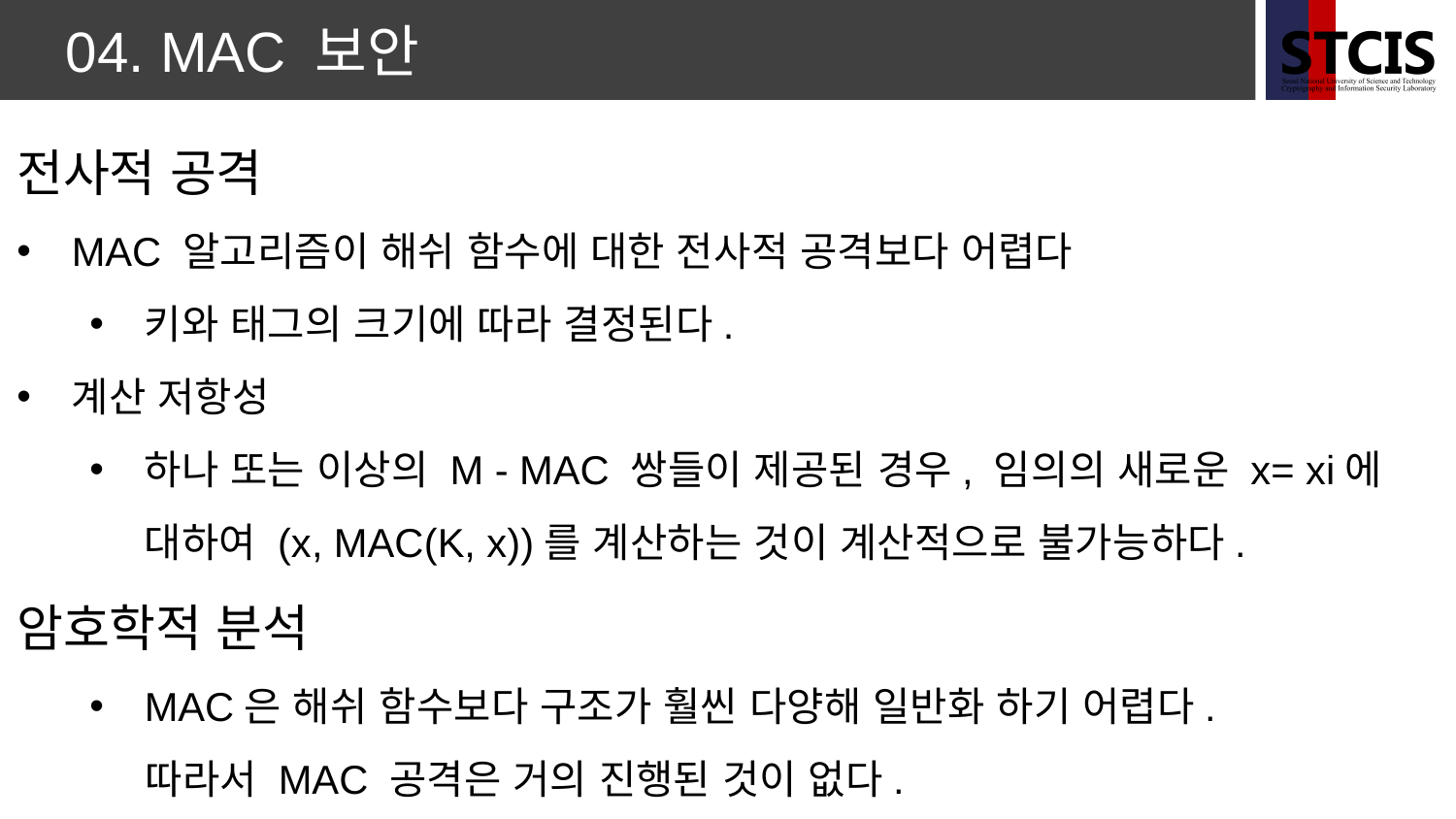

04. MAC 보안
전사적 공격
MAC 알고리즘이 해쉬 함수에 대한 전사적 공격보다 어렵다
키와 태그의 크기에 따라 결정된다.
계산 저항성
하나 또는 이상의 M - MAC 쌍들이 제공된 경우, 임의의 새로운 x= xi에 대하여 (x, MAC(K, x))를 계산하는 것이 계산적으로 불가능하다.
암호학적 분석
MAC은 해쉬 함수보다 구조가 훨씬 다양해 일반화 하기 어렵다.
    따라서 MAC 공격은 거의 진행된 것이 없다.